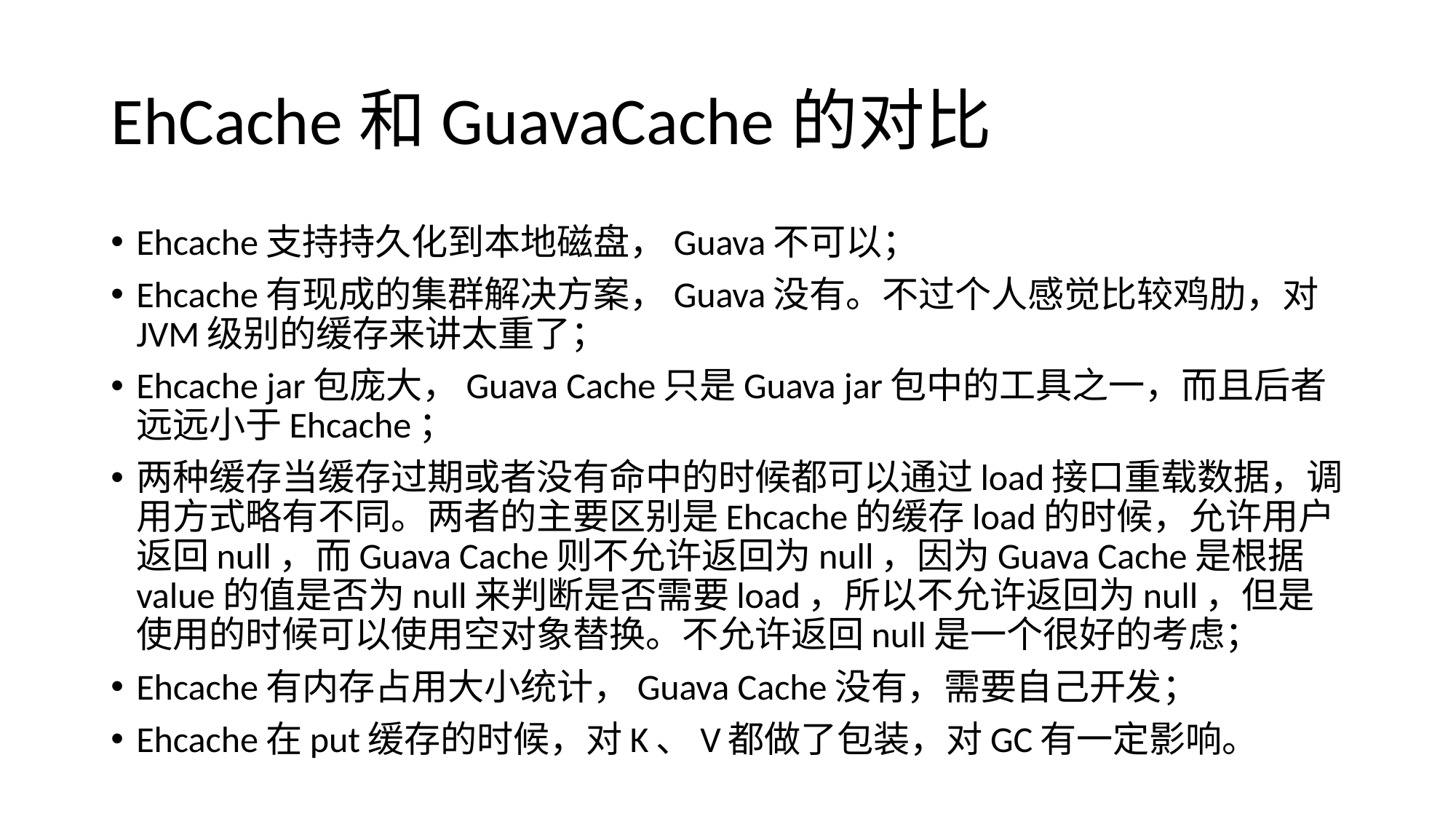

# EhCache和GuavaCache的对比
Ehcache支持持久化到本地磁盘，Guava不可以；
Ehcache有现成的集群解决方案，Guava没有。不过个人感觉比较鸡肋，对JVM级别的缓存来讲太重了；
Ehcache jar包庞大，Guava Cache只是Guava jar包中的工具之一，而且后者远远小于Ehcache；
两种缓存当缓存过期或者没有命中的时候都可以通过load接口重载数据，调用方式略有不同。两者的主要区别是Ehcache的缓存load的时候，允许用户返回null，而Guava Cache则不允许返回为null，因为Guava Cache是根据value的值是否为null来判断是否需要load，所以不允许返回为null，但是使用的时候可以使用空对象替换。不允许返回null是一个很好的考虑；
Ehcache有内存占用大小统计，Guava Cache没有，需要自己开发；
Ehcache在put缓存的时候，对K、V都做了包装，对GC有一定影响。